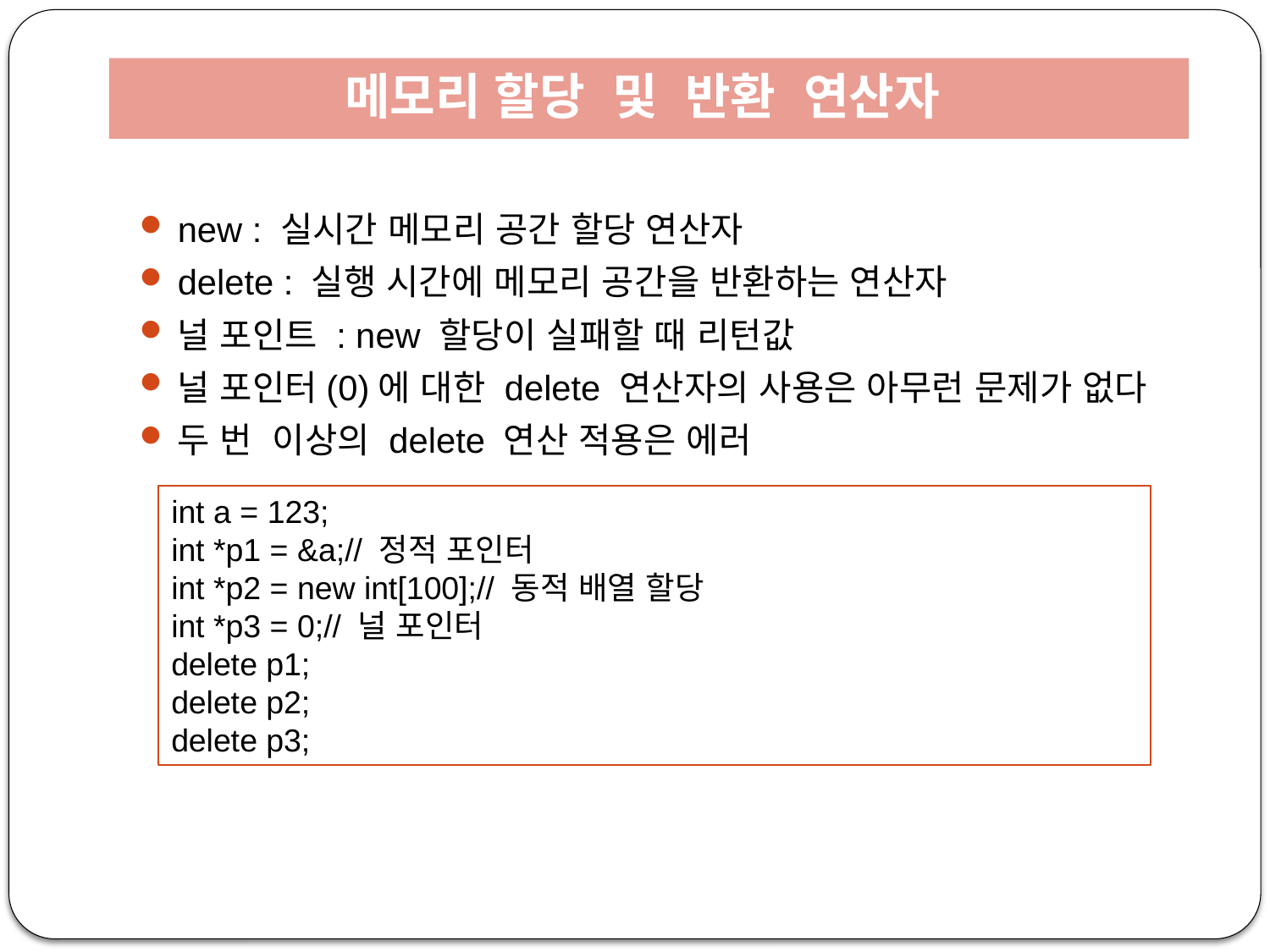

# 메모리 할당  및  반환  연산자

new : 실시간 메모리 공간 할당 연산자
delete : 실행 시간에 메모리 공간을 반환하는 연산자
널 포인트 : new 할당이 실패할 때 리턴값
널 포인터(0)에 대한 delete 연산자의 사용은 아무런 문제가 없다
두 번  이상의 delete 연산 적용은 에러

int a = 123;
int *p1 = &a;// 정적 포인터
int *p2 = new int[100];// 동적 배열 할당
int *p3 = 0;// 널 포인터
delete p1;
delete p2;
delete p3;